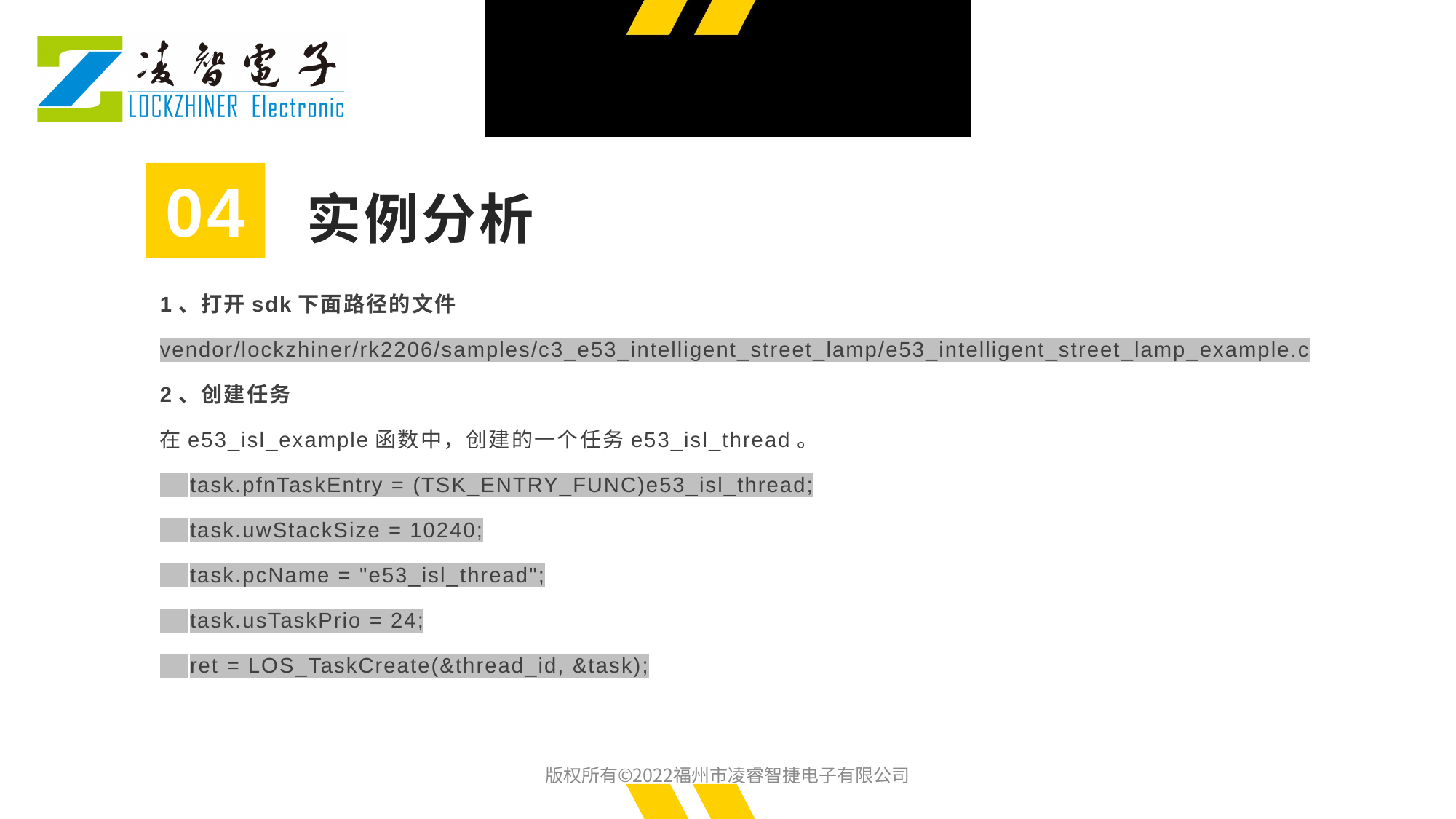

04
实例分析
1、打开sdk下面路径的文件
vendor/lockzhiner/rk2206/samples/c3_e53_intelligent_street_lamp/e53_intelligent_street_lamp_example.c
2、创建任务
在e53_isl_example函数中，创建的一个任务e53_isl_thread。
    task.pfnTaskEntry = (TSK_ENTRY_FUNC)e53_isl_thread;
    task.uwStackSize = 10240;
    task.pcName = "e53_isl_thread";
    task.usTaskPrio = 24;
    ret = LOS_TaskCreate(&thread_id, &task);
版权所有©2022福州市凌睿智捷电子有限公司
11